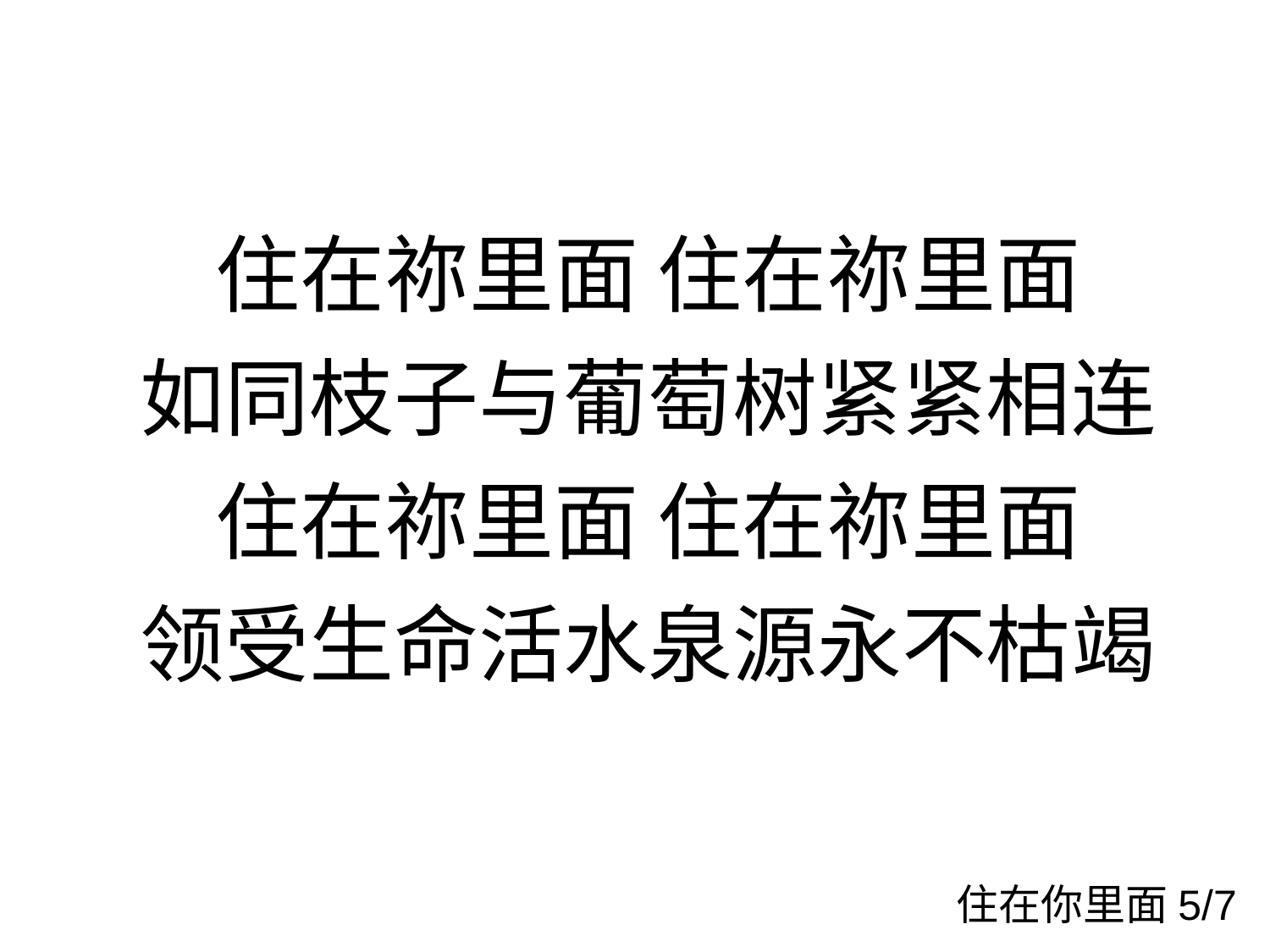

住在祢里面 住在祢里面
如同枝子与葡萄树紧紧相连
住在祢里面 住在祢里面
领受生命活水泉源永不枯竭
住在你里面5/7